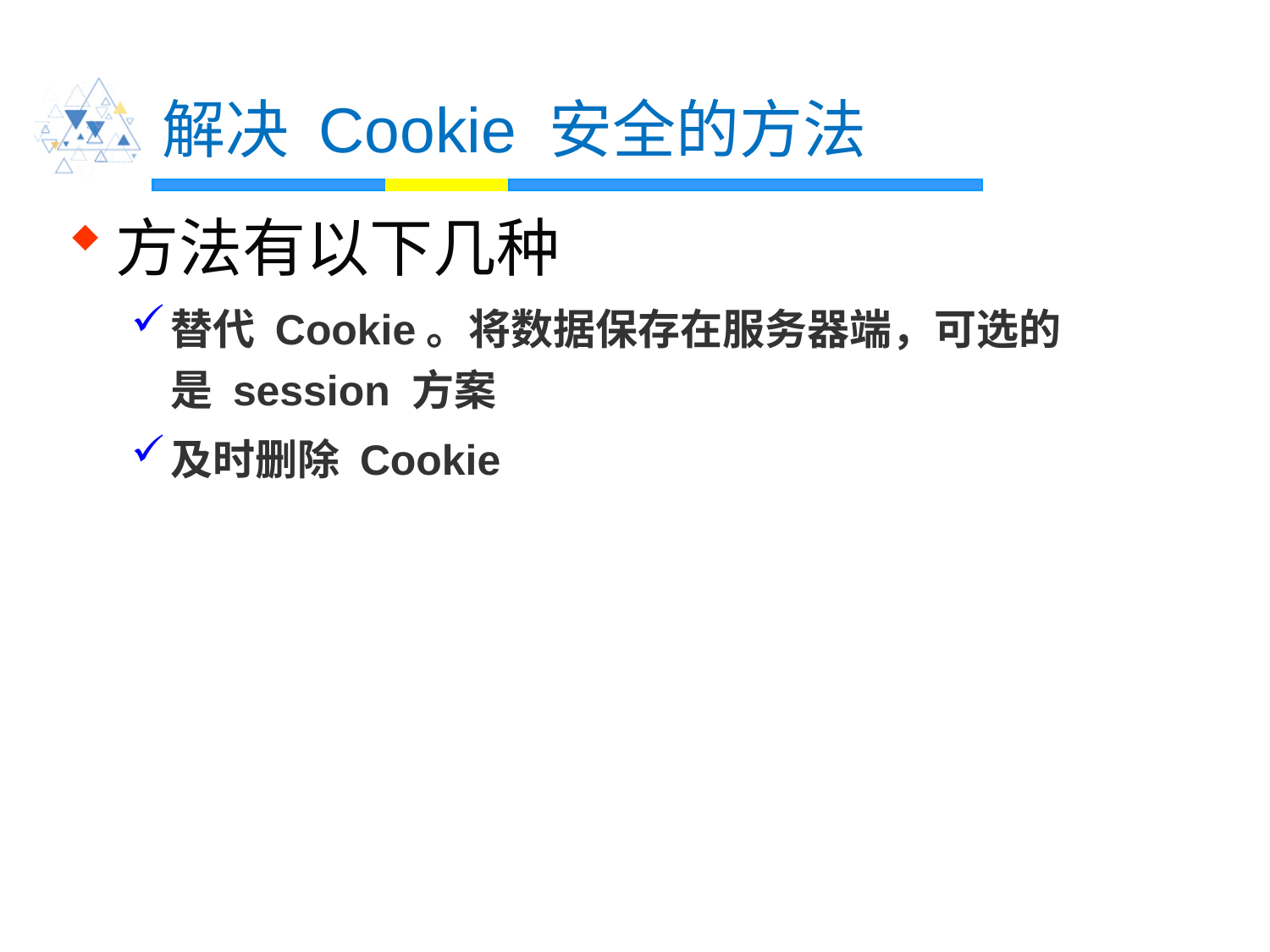

# 解决 Cookie 安全的方法
方法有以下几种
替代 Cookie。将数据保存在服务器端，可选的是 session 方案
及时删除 Cookie